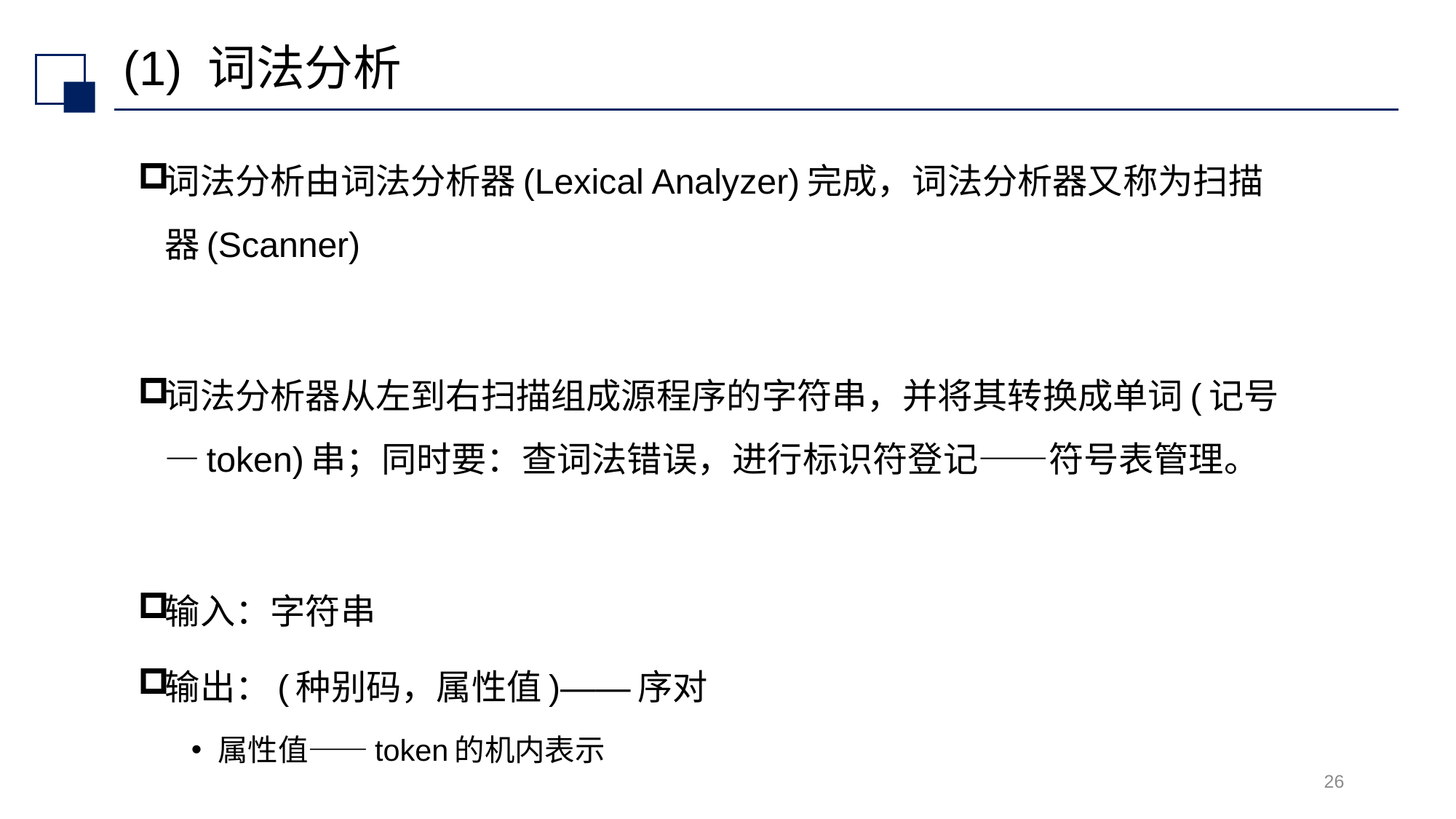

# (1) 词法分析
词法分析由词法分析器(Lexical Analyzer)完成，词法分析器又称为扫描器(Scanner)

词法分析器从左到右扫描组成源程序的字符串，并将其转换成单词(记号—token)串；同时要：查词法错误，进行标识符登记——符号表管理。

输入：字符串
输出：(种别码，属性值)——序对
属性值——token的机内表示
26